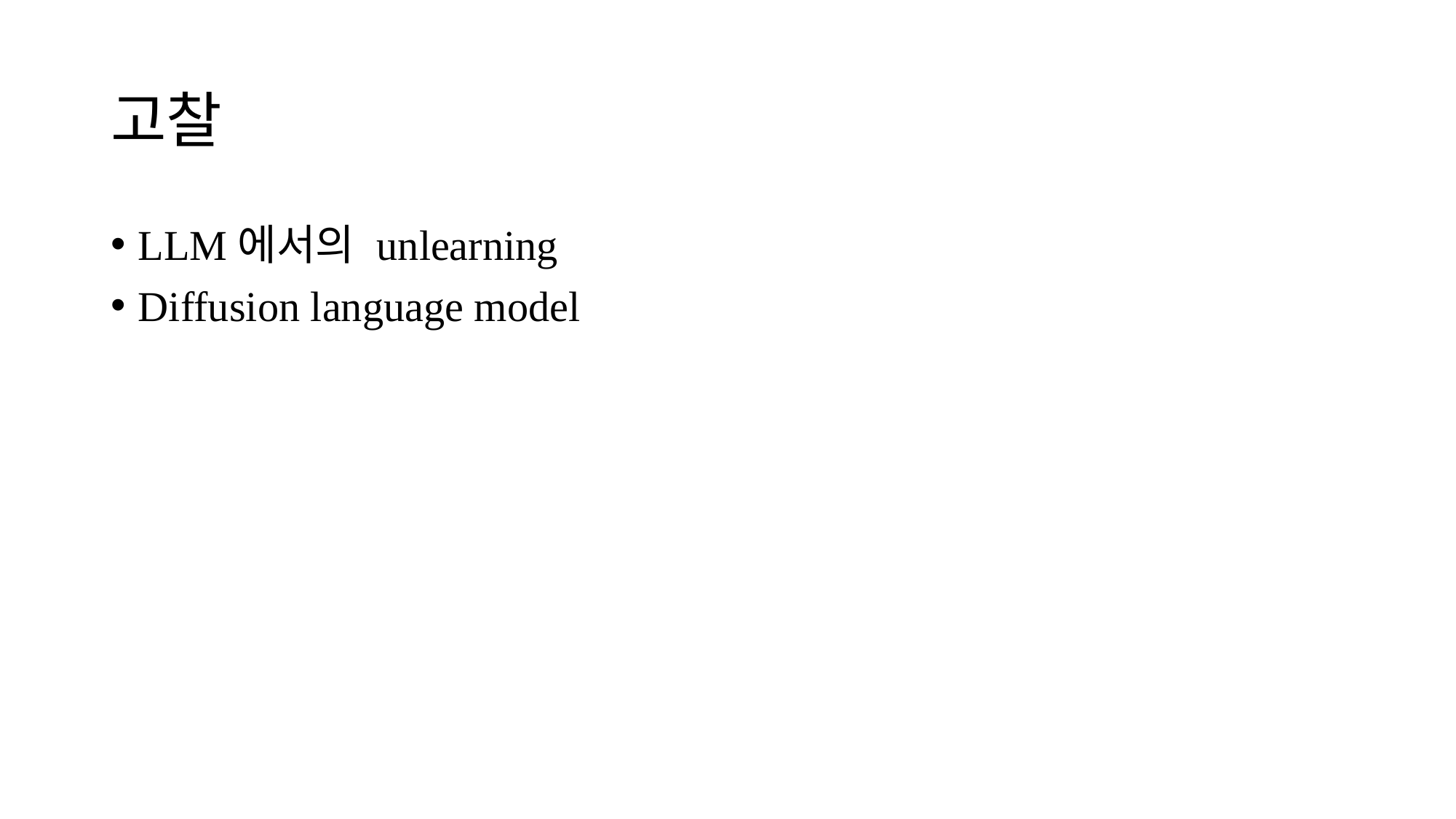

# 고찰
LLM에서의 unlearning
Diffusion language model